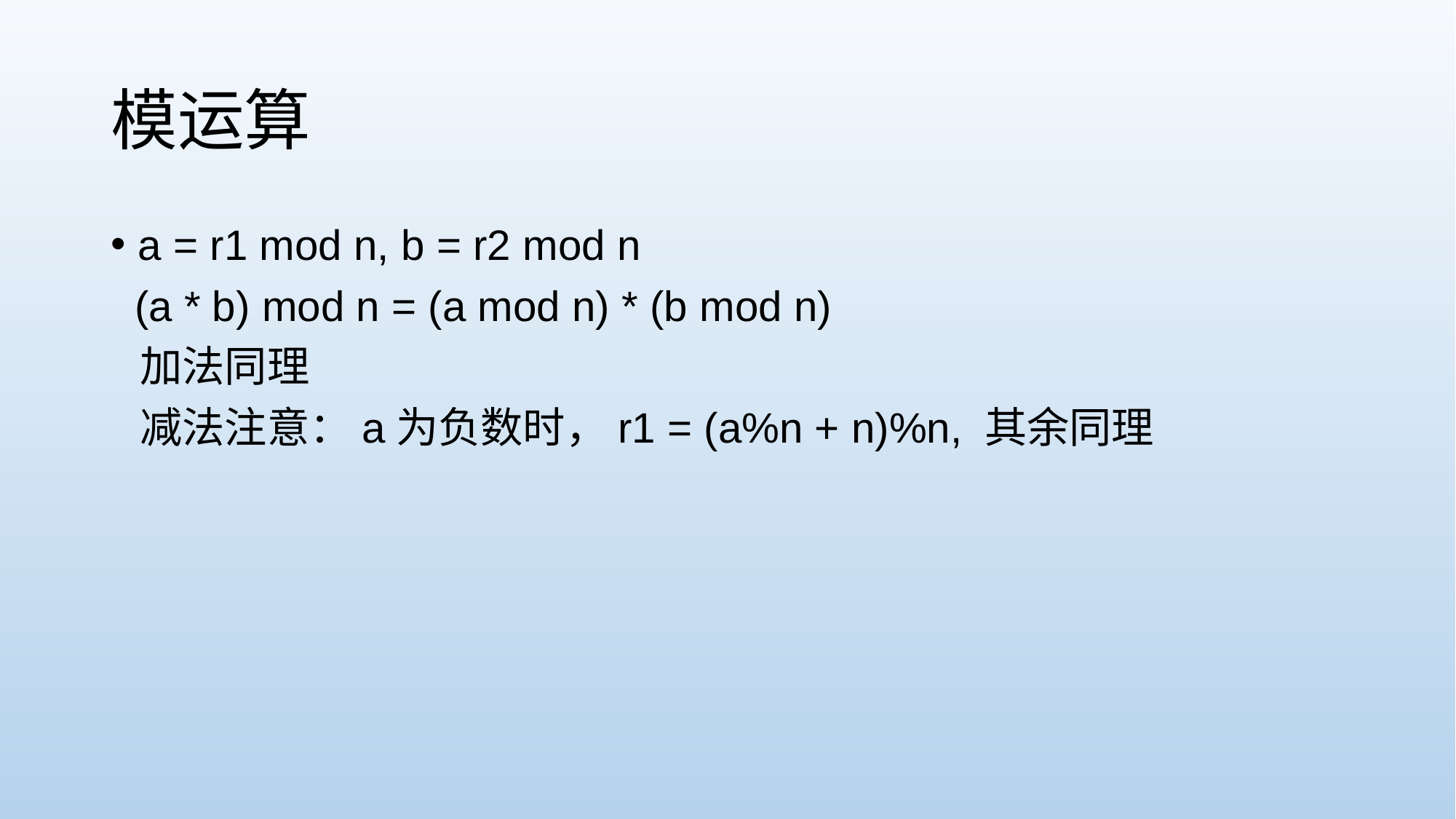

# 模运算
a = r1 mod n, b = r2 mod n
  (a * b) mod n = (a mod n) * (b mod n)
  加法同理
  减法注意：a为负数时，r1 = (a%n + n)%n, 其余同理